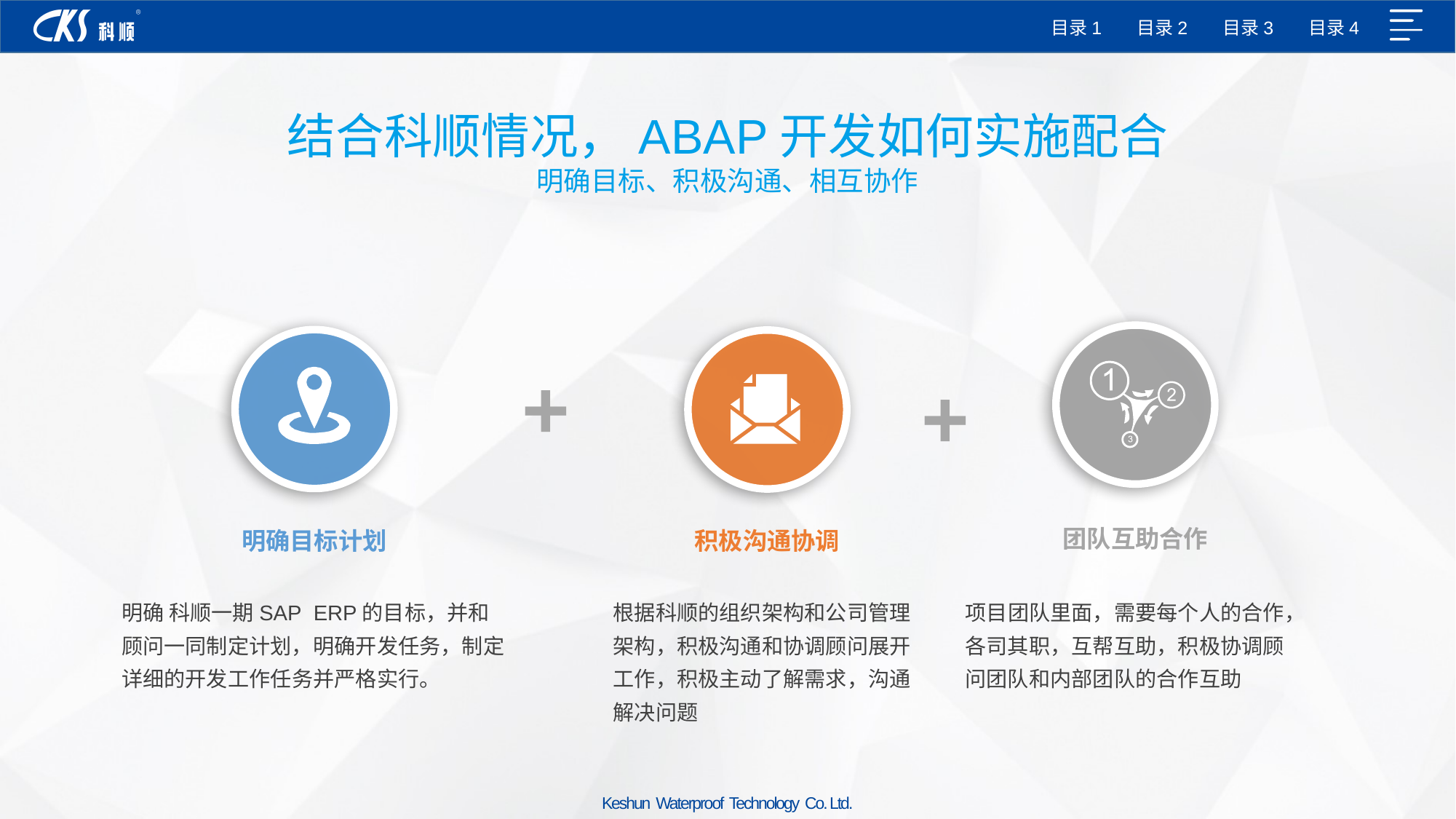

结合科顺情况，ABAP开发如何实施配合
明确目标、积极沟通、相互协作

+
+
团队互助合作
明确目标计划
积极沟通协调
项目团队里面，需要每个人的合作，各司其职，互帮互助，积极协调顾问团队和内部团队的合作互助
明确 科顺一期SAP  ERP的目标，并和顾问一同制定计划，明确开发任务，制定详细的开发工作任务并严格实行。
根据科顺的组织架构和公司管理架构，积极沟通和协调顾问展开工作，积极主动了解需求，沟通解决问题